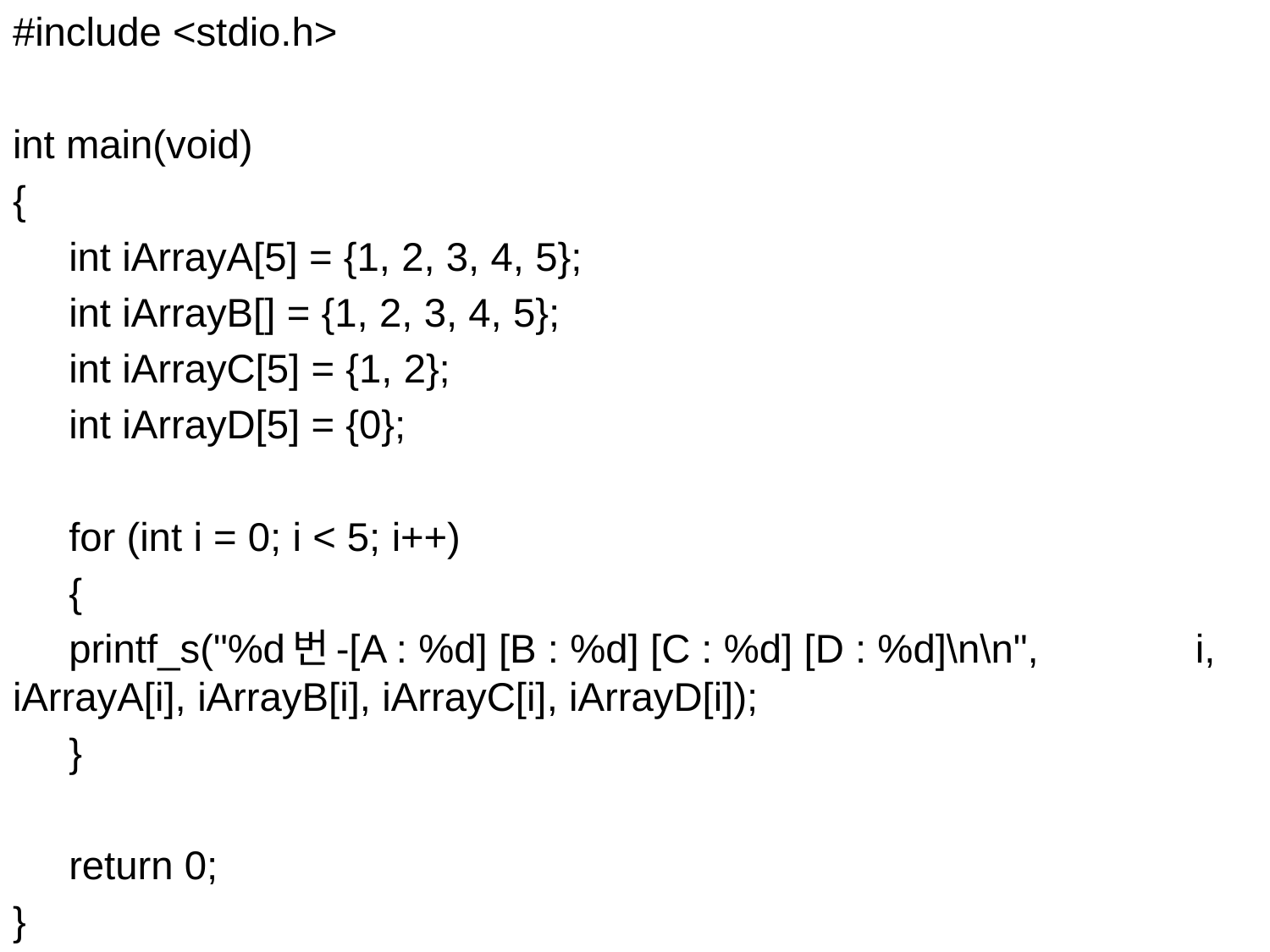

#include <stdio.h>

int main(void)
{
     int iArrayA[5] = {1, 2, 3, 4, 5};
     int iArrayB[] = {1, 2, 3, 4, 5};
     int iArrayC[5] = {1, 2};
     int iArrayD[5] = {0};

     for (int i = 0; i < 5; i++)
     {
     printf_s("%d번-[A : %d] [B : %d] [C : %d] [D : %d]\n\n",  	         i, iArrayA[i], iArrayB[i], iArrayC[i], iArrayD[i]);
     }

     return 0;
}